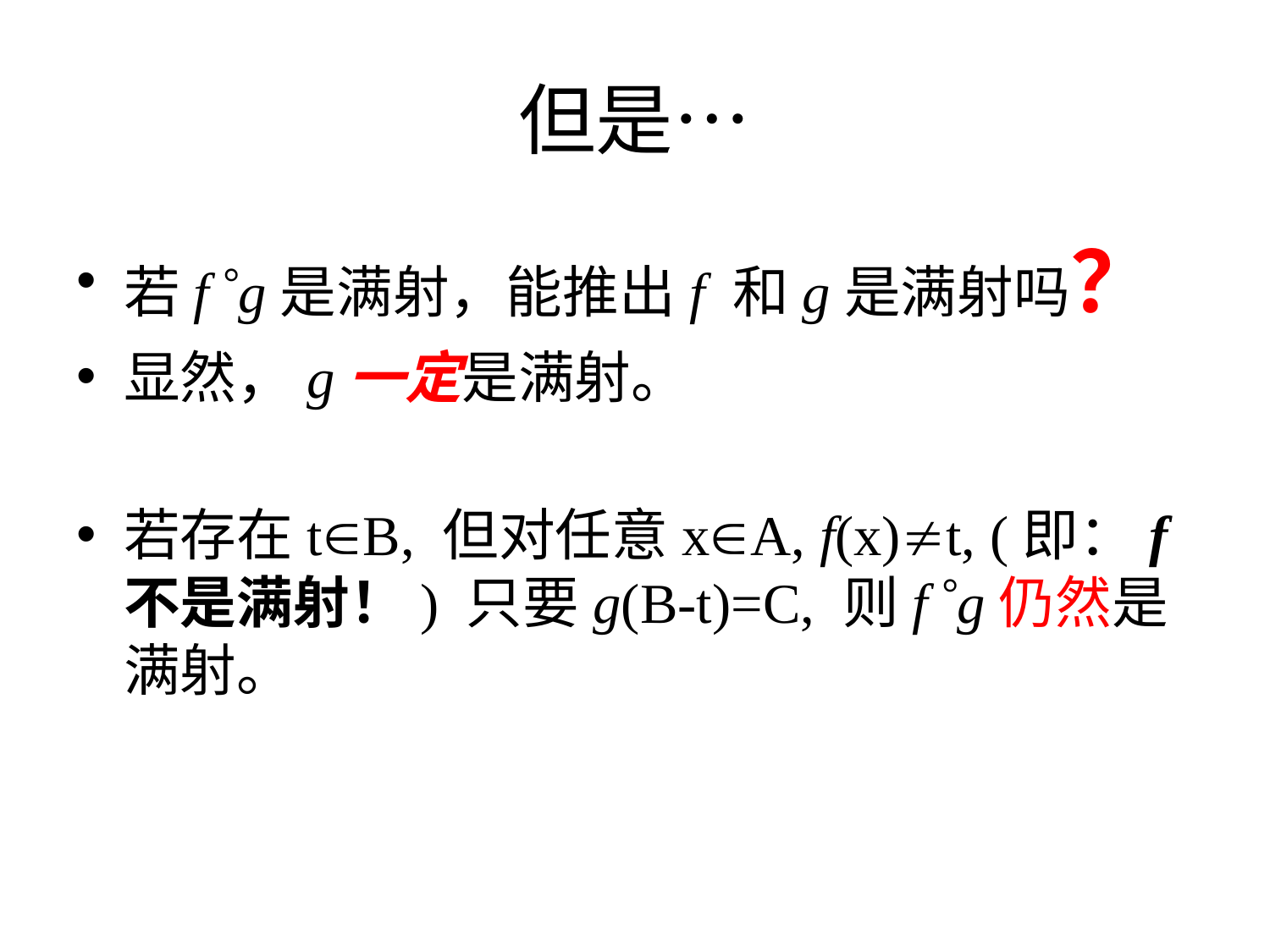

# 但是…
若f °g是满射，能推出f 和g是满射吗？
显然，g一定是满射。

若存在t∈B, 但对任意x∈A, f(x)≠t, (即：f不是满射！) 只要g(B-t)=C, 则f °g仍然是满射。